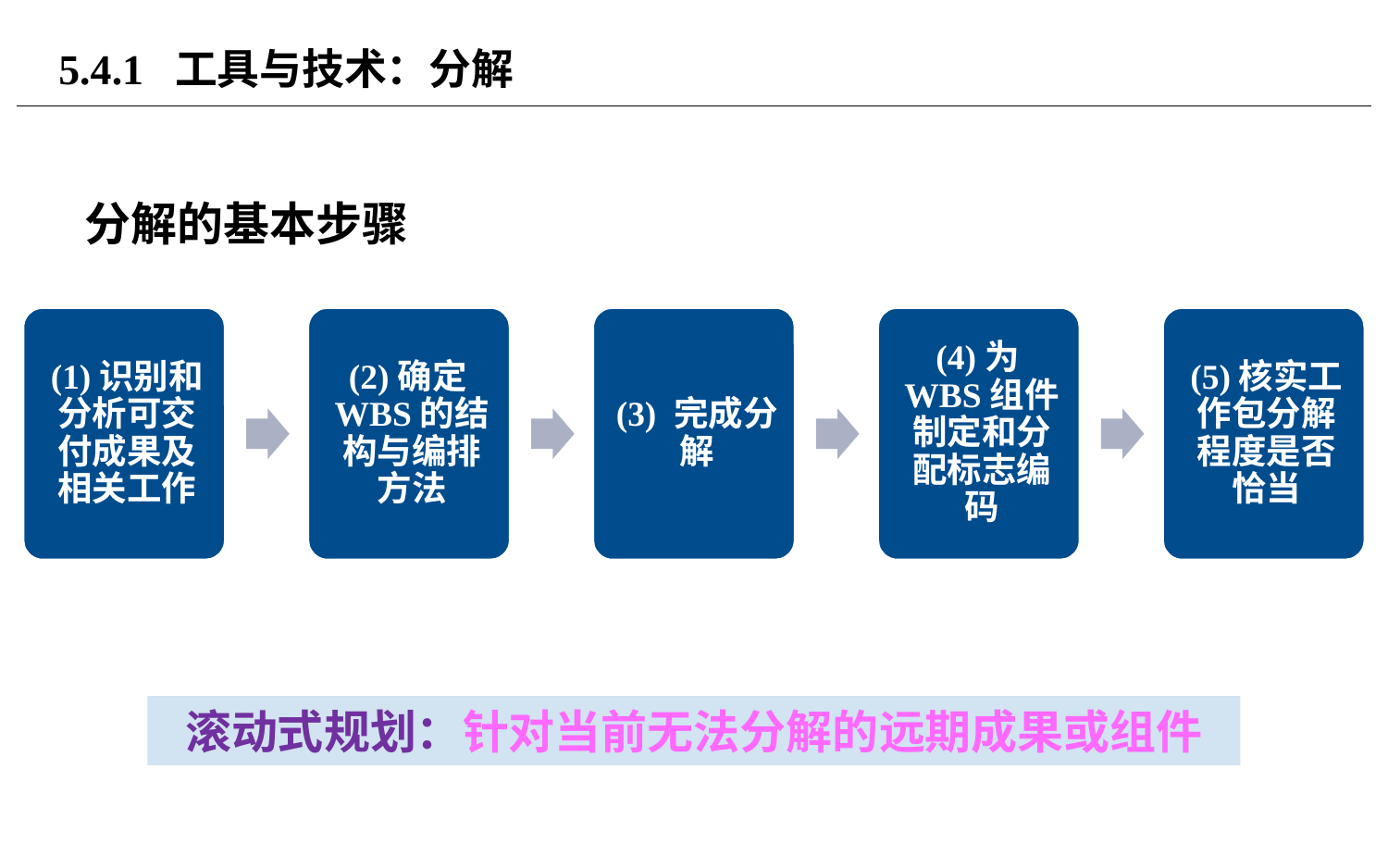

# 5.4.1  工具与技术：分解
分解的基本步骤

(1)识别和分析可交付成果及相关工作

(2)确定WBS的结构与编排方法

(3) 完成分解

(4)为WBS组件制定和分配标志编码

(5)核实工作包分解程度是否恰当
滚动式规划：针对当前无法分解的远期成果或组件